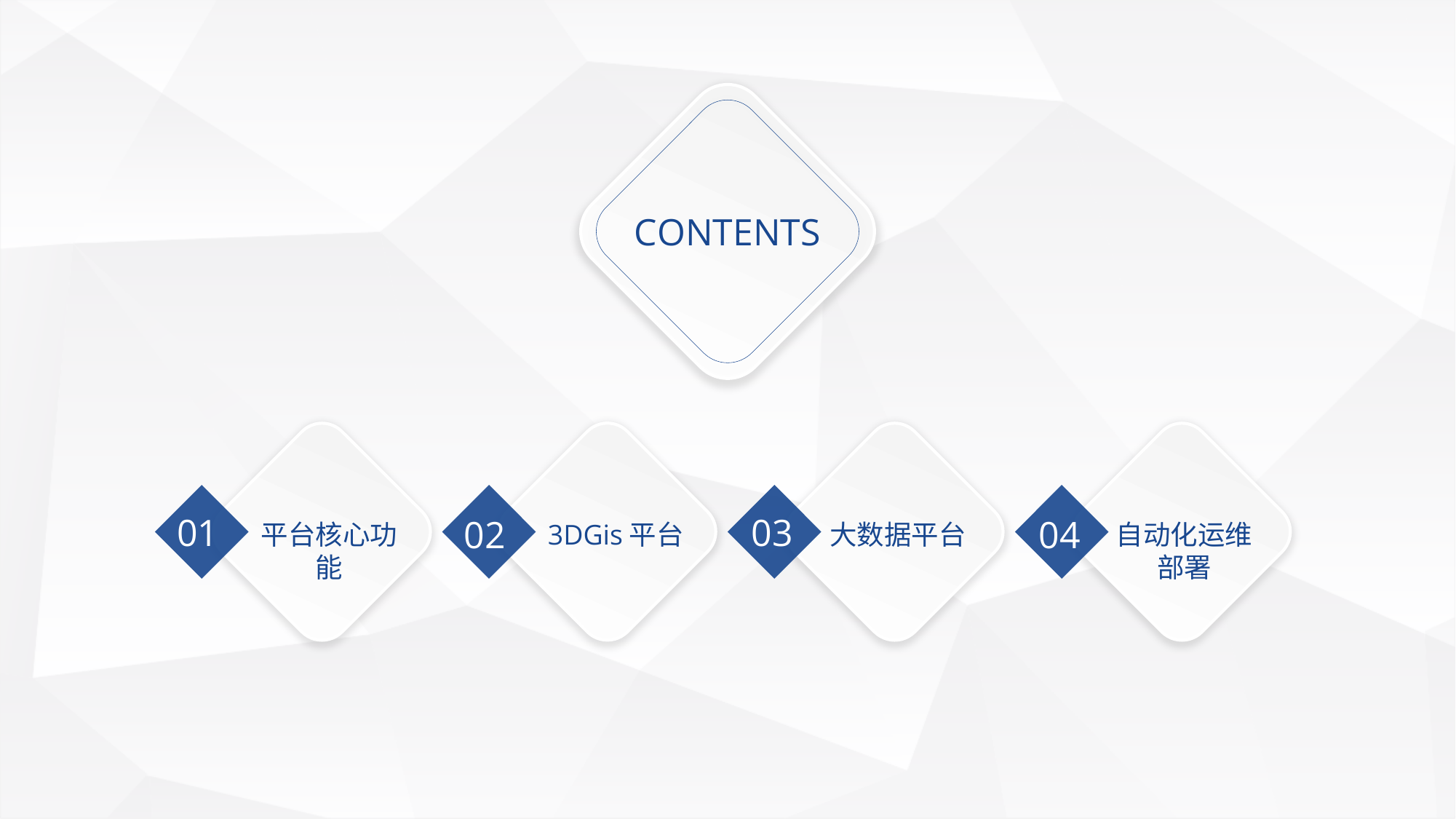

CONTENTS

01
03
02
04
平台核心功能
3DGis平台
大数据平台
自动化运维部署